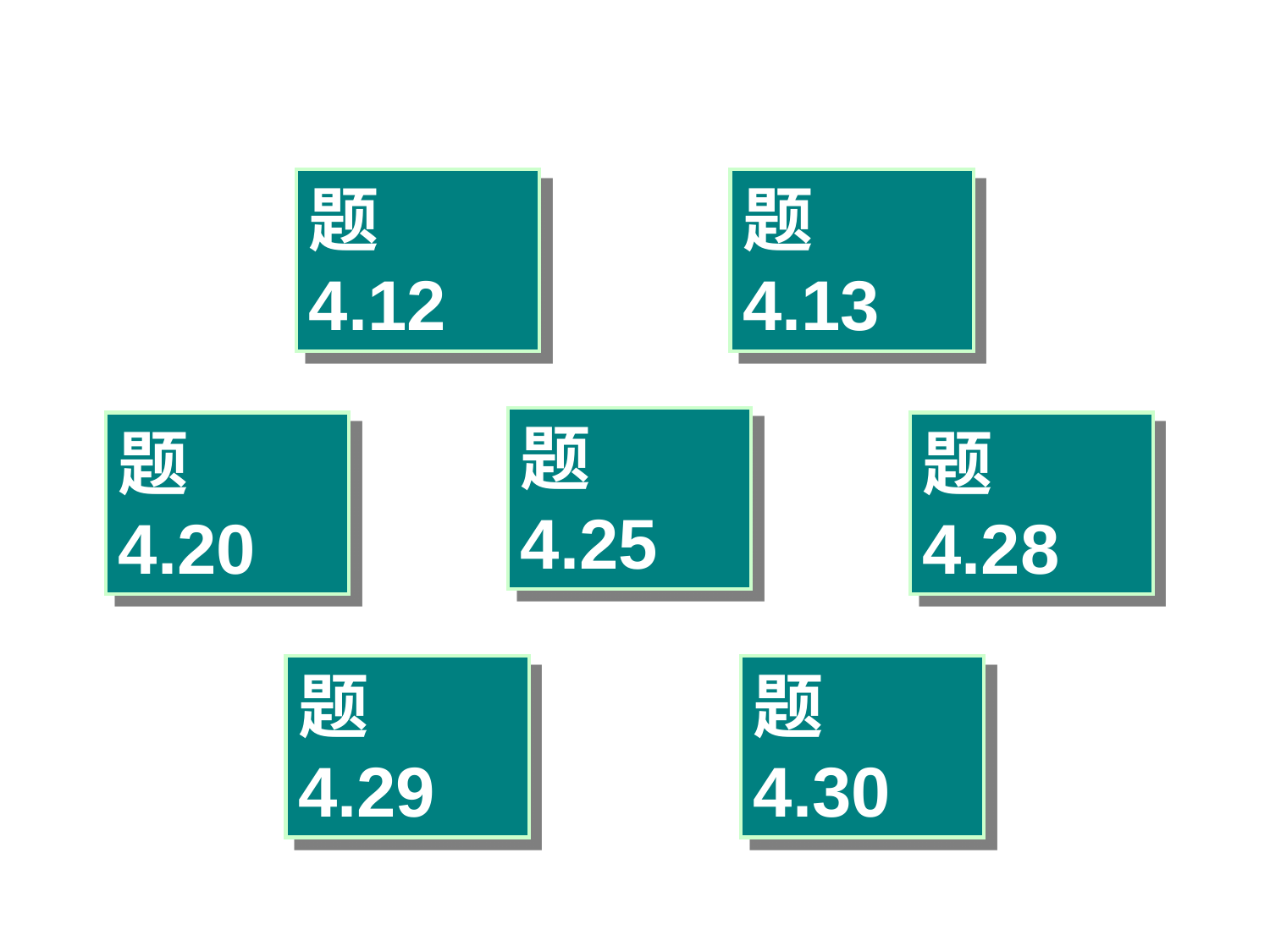

题4.12
题4.13
题4.25
题4.20
题4.28
题4.29
题4.30